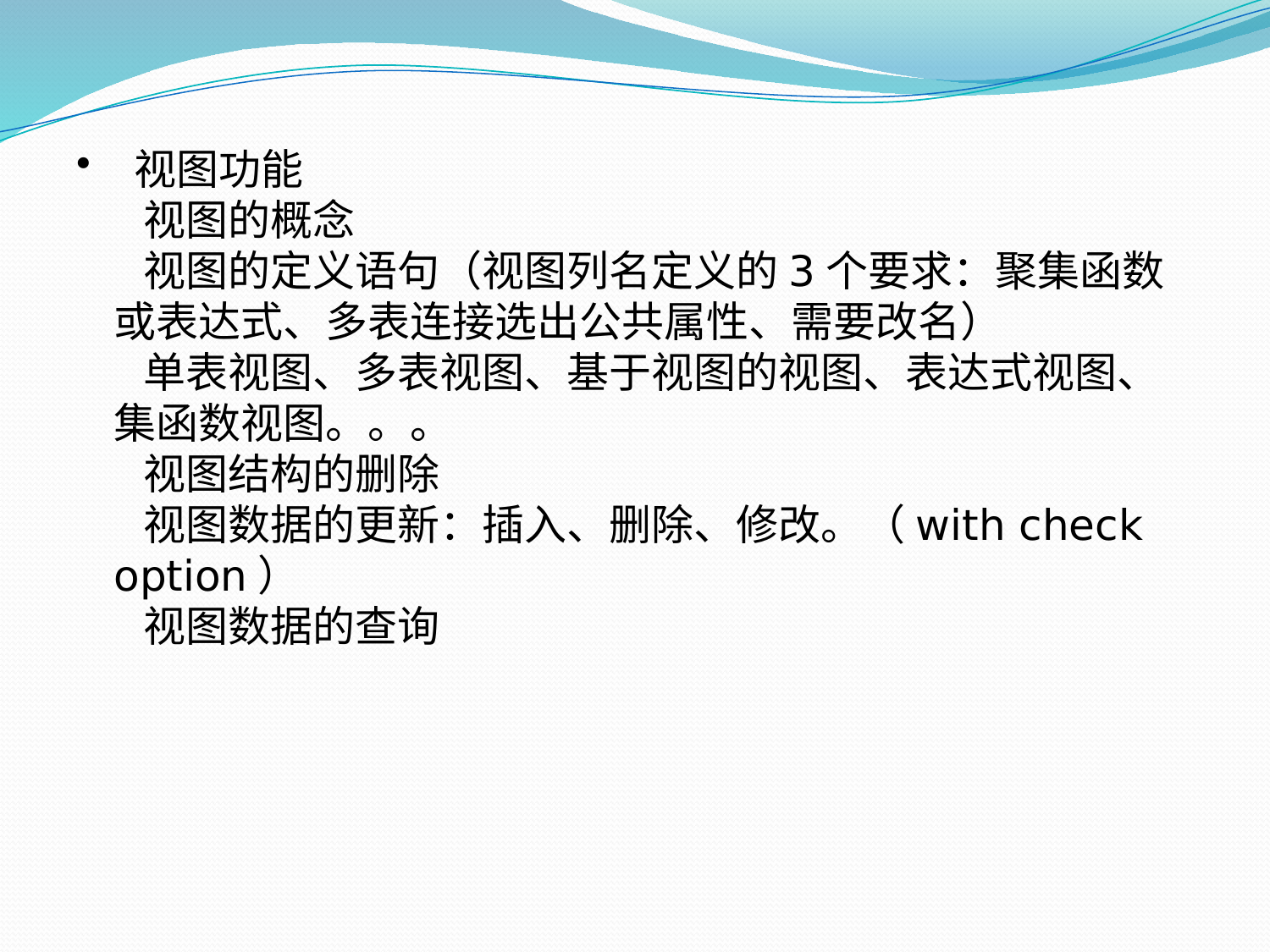

视图功能
      视图的概念
      视图的定义语句（视图列名定义的3个要求：聚集函数或表达式、多表连接选出公共属性、需要改名）
      单表视图、多表视图、基于视图的视图、表达式视图、集函数视图。。。
      视图结构的删除
      视图数据的更新：插入、删除、修改。（with check option）
      视图数据的查询
20